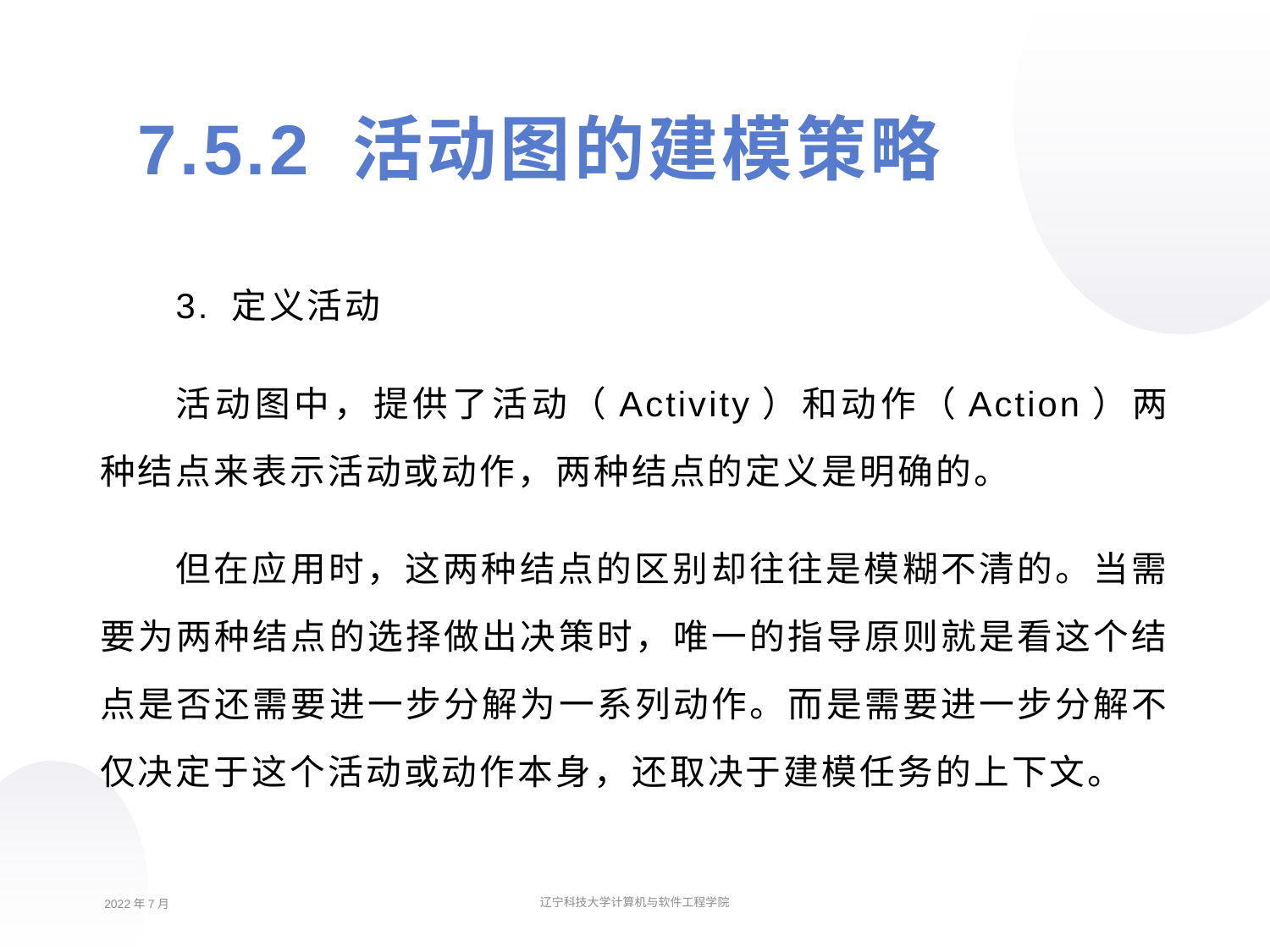

7.5.2 活动图的建模策略
3. 定义活动
活动图中，提供了活动（Activity）和动作（Action）两种结点来表示活动或动作，两种结点的定义是明确的。
但在应用时，这两种结点的区别却往往是模糊不清的。当需要为两种结点的选择做出决策时，唯一的指导原则就是看这个结点是否还需要进一步分解为一系列动作。而是需要进一步分解不仅决定于这个活动或动作本身，还取决于建模任务的上下文。

2022年7月
辽宁科技大学计算机与软件工程学院
112